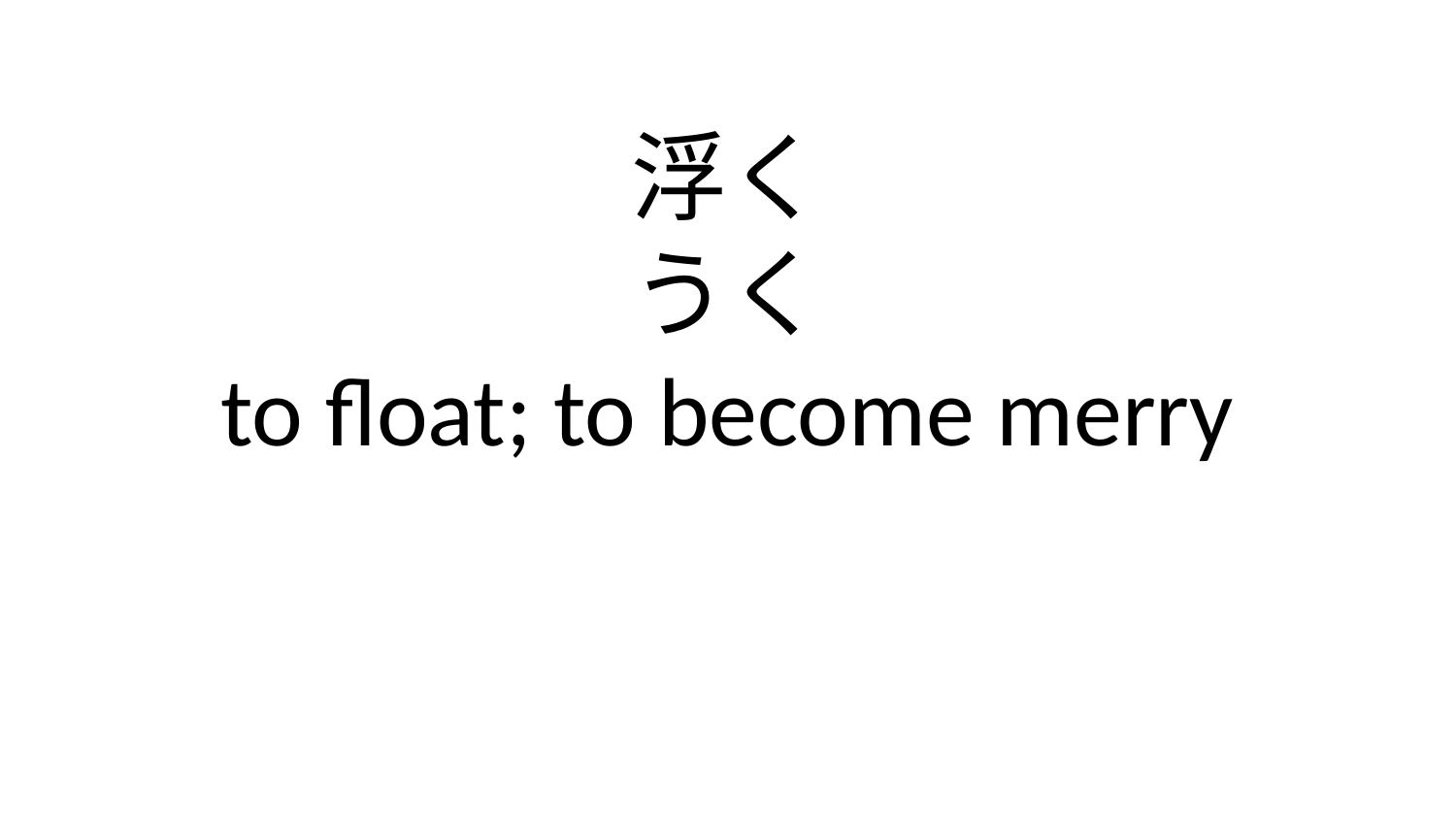

浮く
うく
to float; to become merry